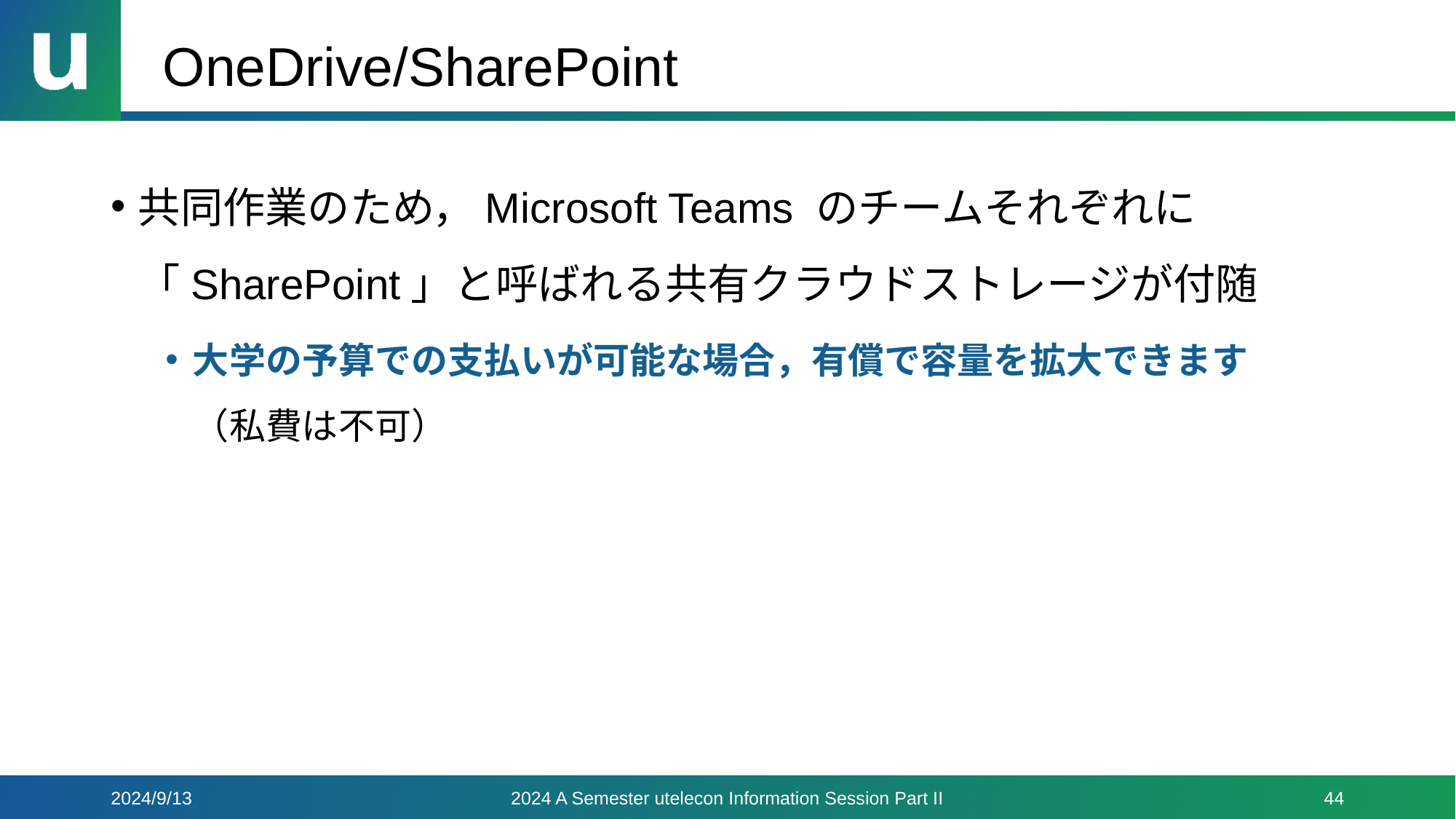

# OneDrive/SharePoint
共同作業のため，Microsoft Teams のチームそれぞれに「SharePoint」と呼ばれる共有クラウドストレージが付随
大学の予算での支払いが可能な場合，有償で容量を拡大できます
（私費は不可）
2024/9/13
2024 A Semester utelecon Information Session Part II
44